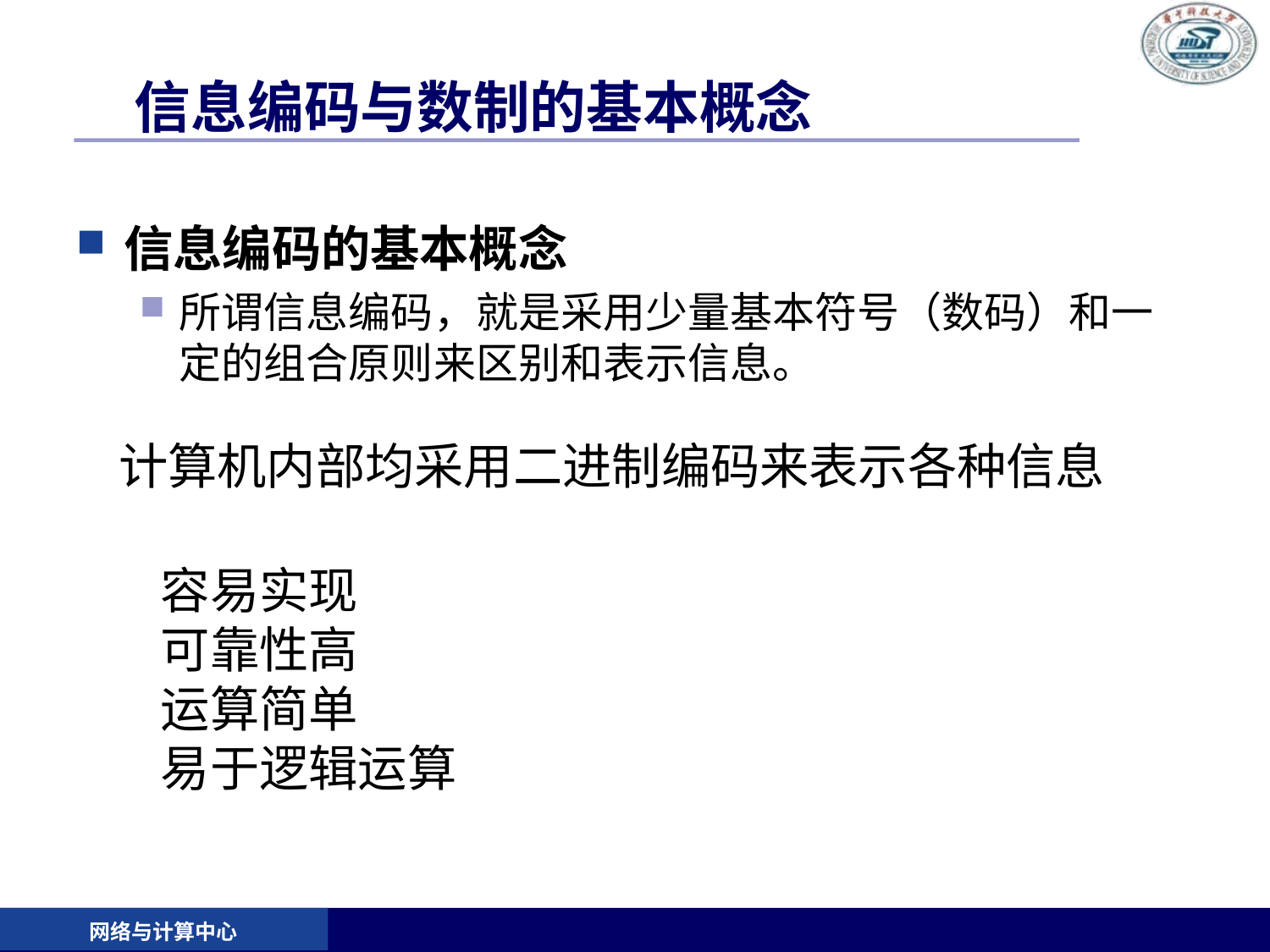

# 信息编码与数制的基本概念
信息编码的基本概念
所谓信息编码，就是采用少量基本符号（数码）和一定的组合原则来区别和表示信息。
计算机内部均采用二进制编码来表示各种信息
容易实现
可靠性高
运算简单
易于逻辑运算
网络与计算中心